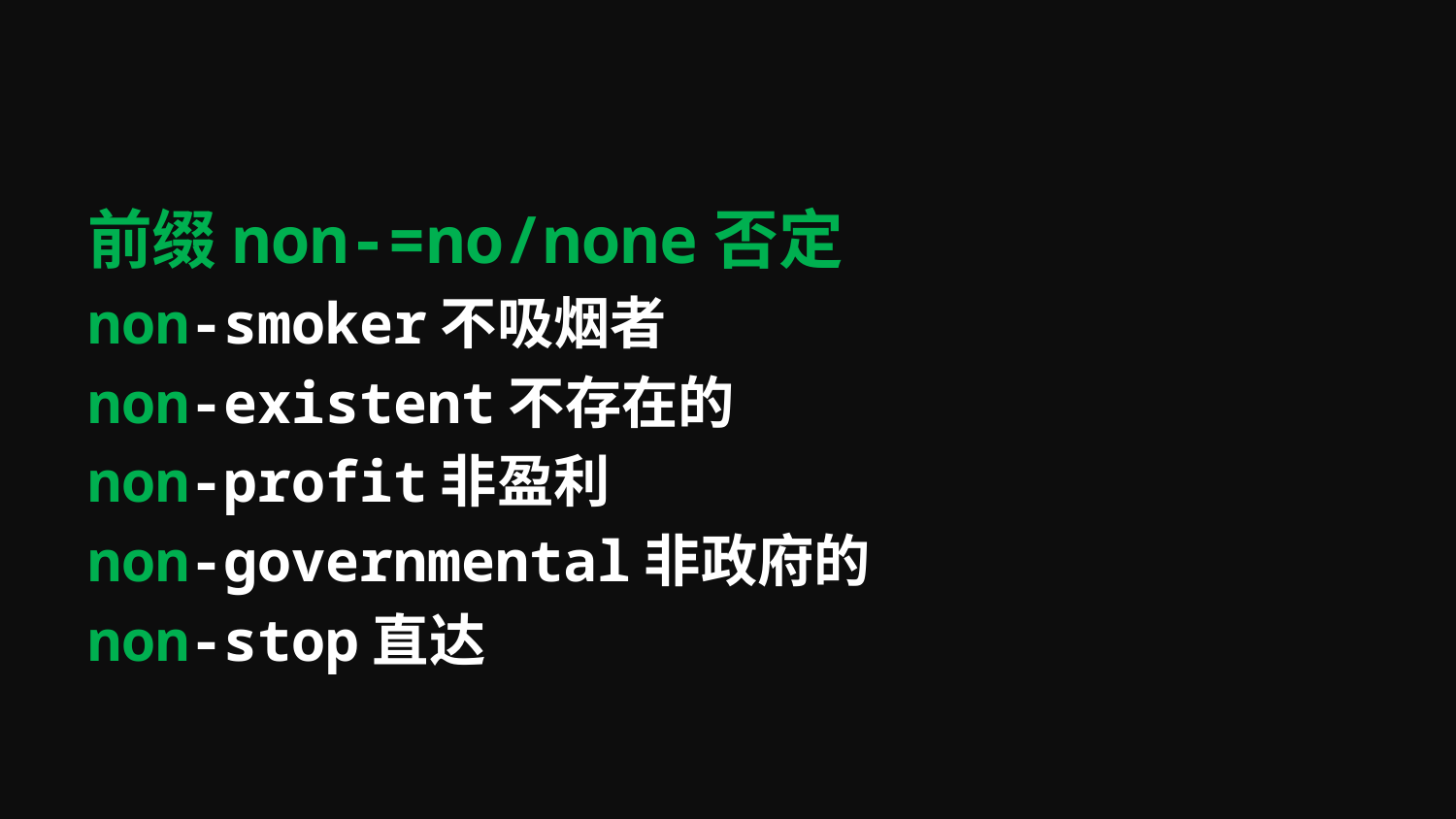

#
前缀non-=no/none否定
non-smoker不吸烟者
non-existent不存在的
non-profit非盈利
non-governmental非政府的
non-stop直达